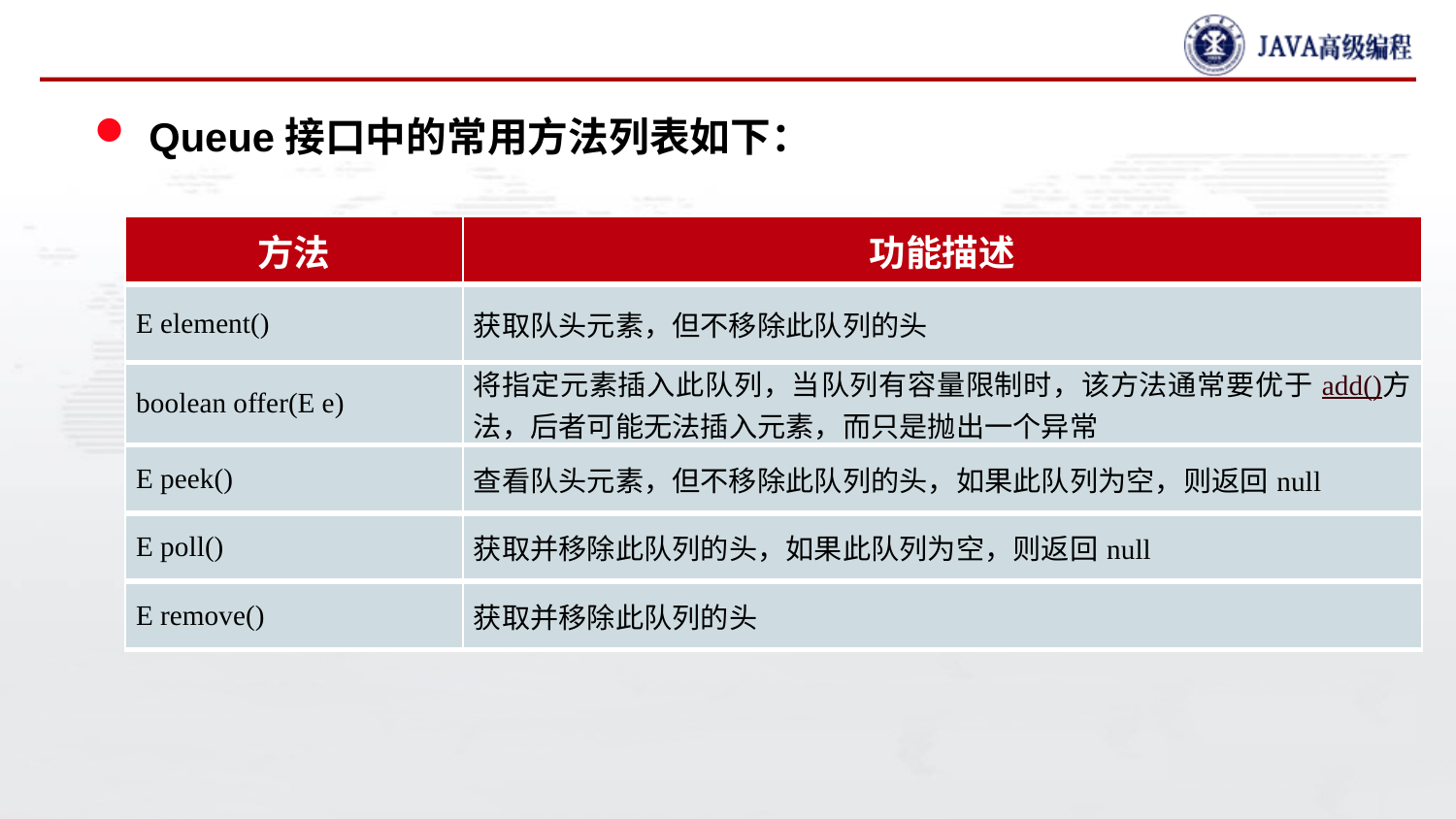

#
Queue接口中的常用方法列表如下：

| 方法 | 功能描述 |
| --- | --- |
| E element() | 获取队头元素，但不移除此队列的头 |
| boolean offer(E e) | 将指定元素插入此队列，当队列有容量限制时，该方法通常要优于add()方法，后者可能无法插入元素，而只是抛出一个异常 |
| E peek() | 查看队头元素，但不移除此队列的头，如果此队列为空，则返回null |
| E poll() | 获取并移除此队列的头，如果此队列为空，则返回null |
| E remove() | 获取并移除此队列的头 |